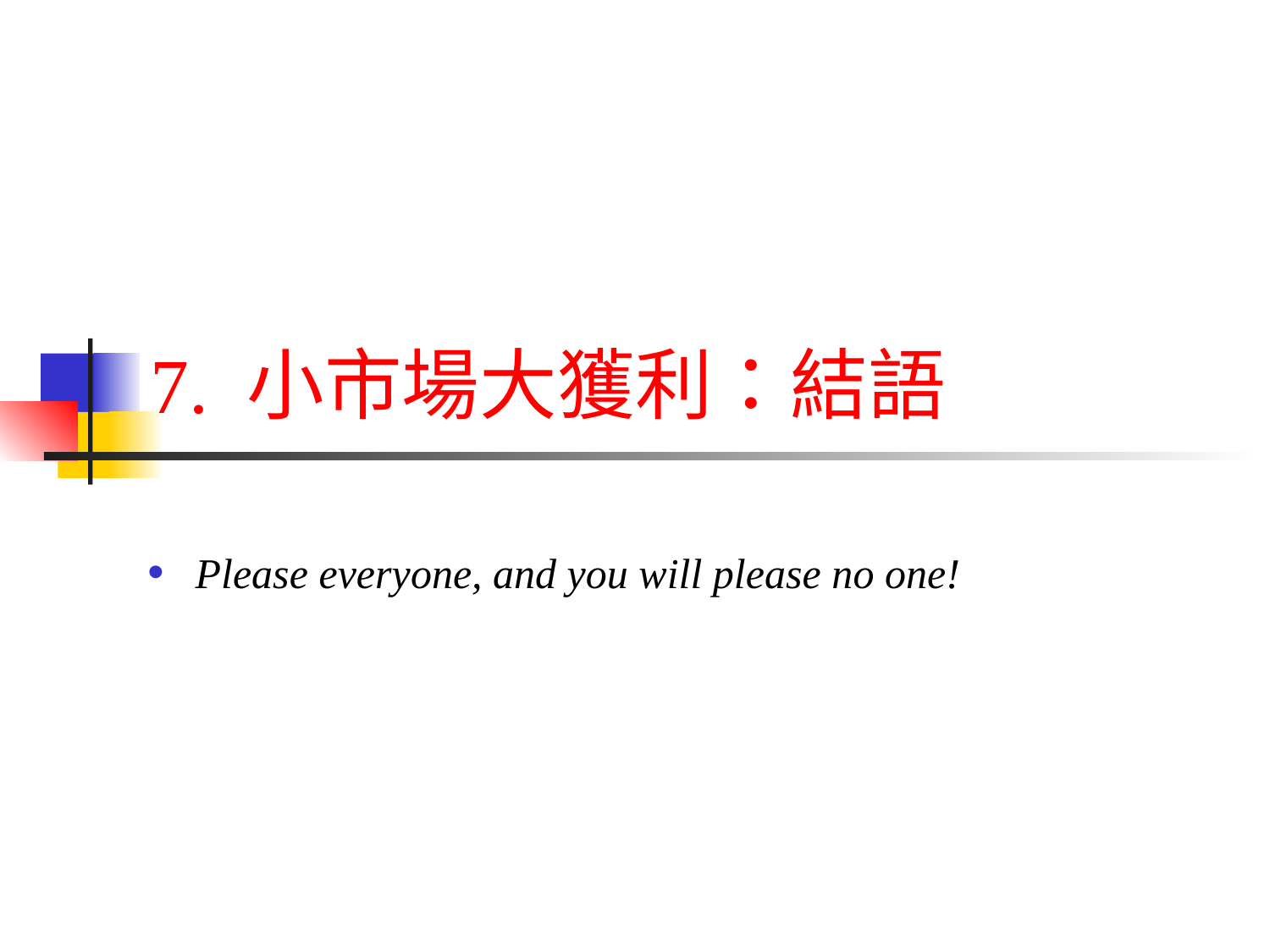

# 7. 小市場大獲利：結語
Please everyone, and you will please no one!